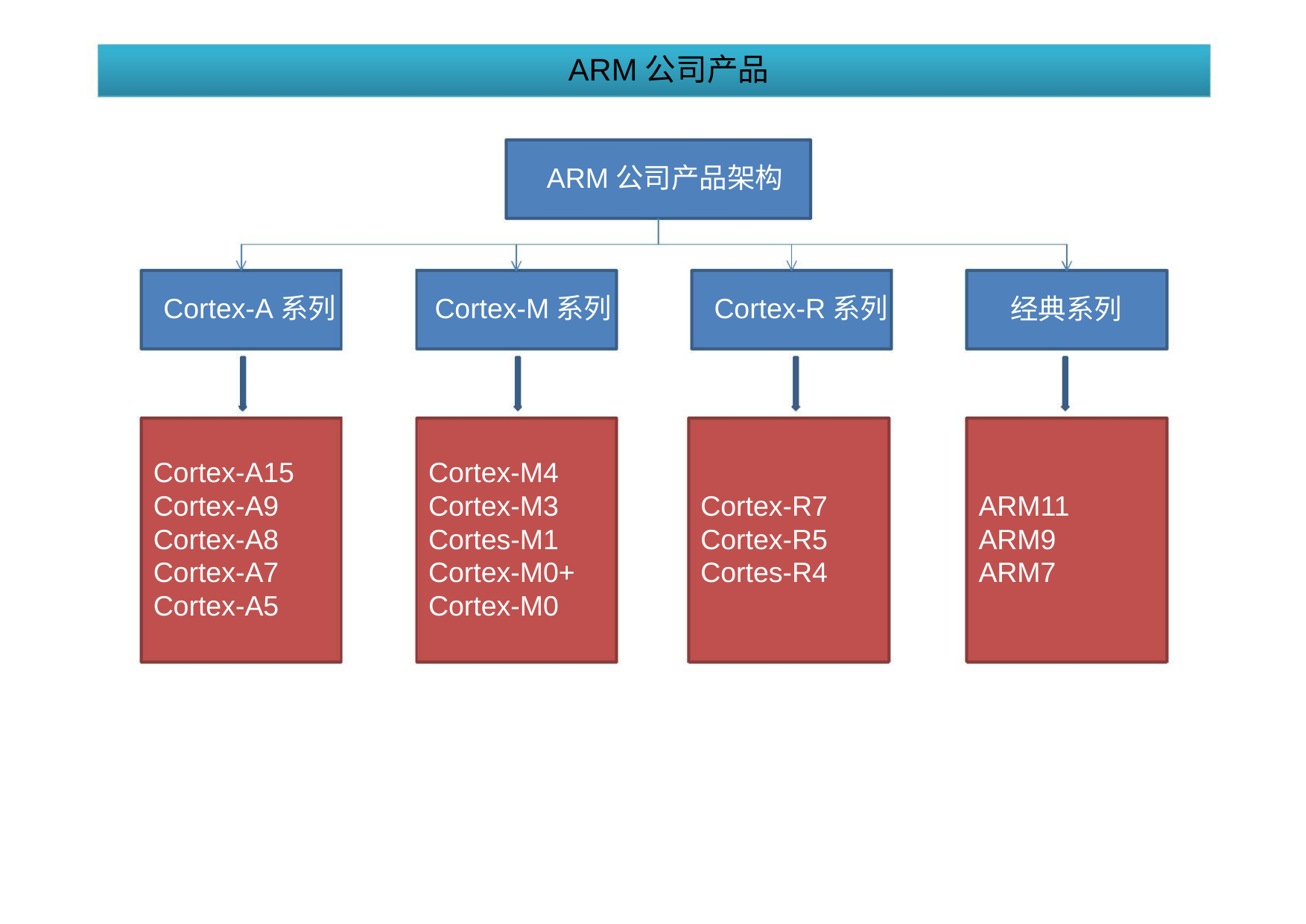

ARM公司产品
ARM公司产品架构
Cortex-A系列
Cortex-M系列
Cortex-R系列
经典系列
Cortex-A15
Cortex-A9
Cortex-A8
Cortex-A7
Cortex-A5
Cortex-M4
Cortex-M3
Cortes-M1
Cortex-M0+
Cortex-M0
Cortex-R7
Cortex-R5
Cortes-R4
ARM11
ARM9
ARM7